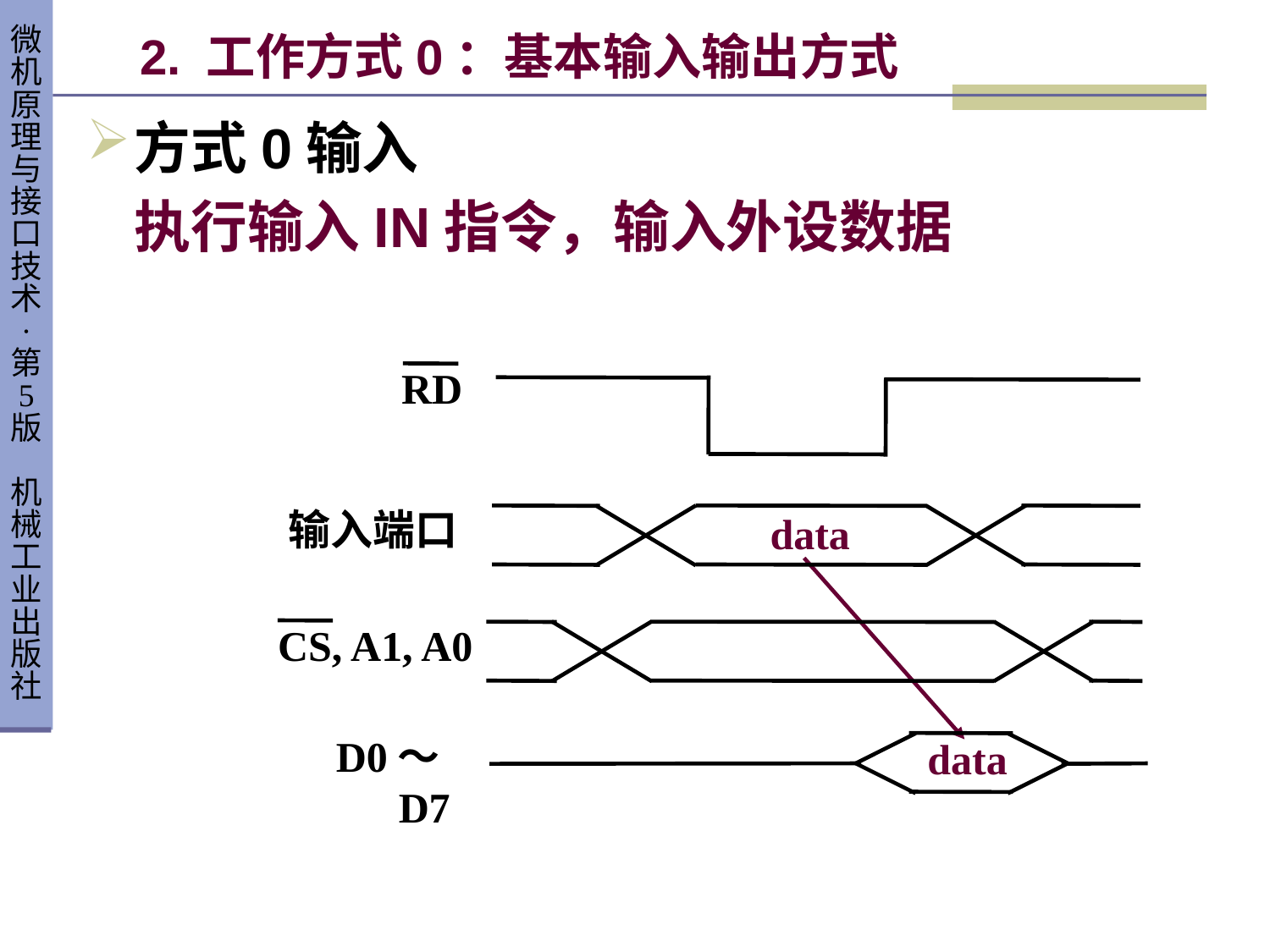

# 2. 工作方式0：基本输入输出方式
方式0输入
	执行输入IN指令，输入外设数据
RD

输入端口

data

 CS, A1, A0

D0～D7
data